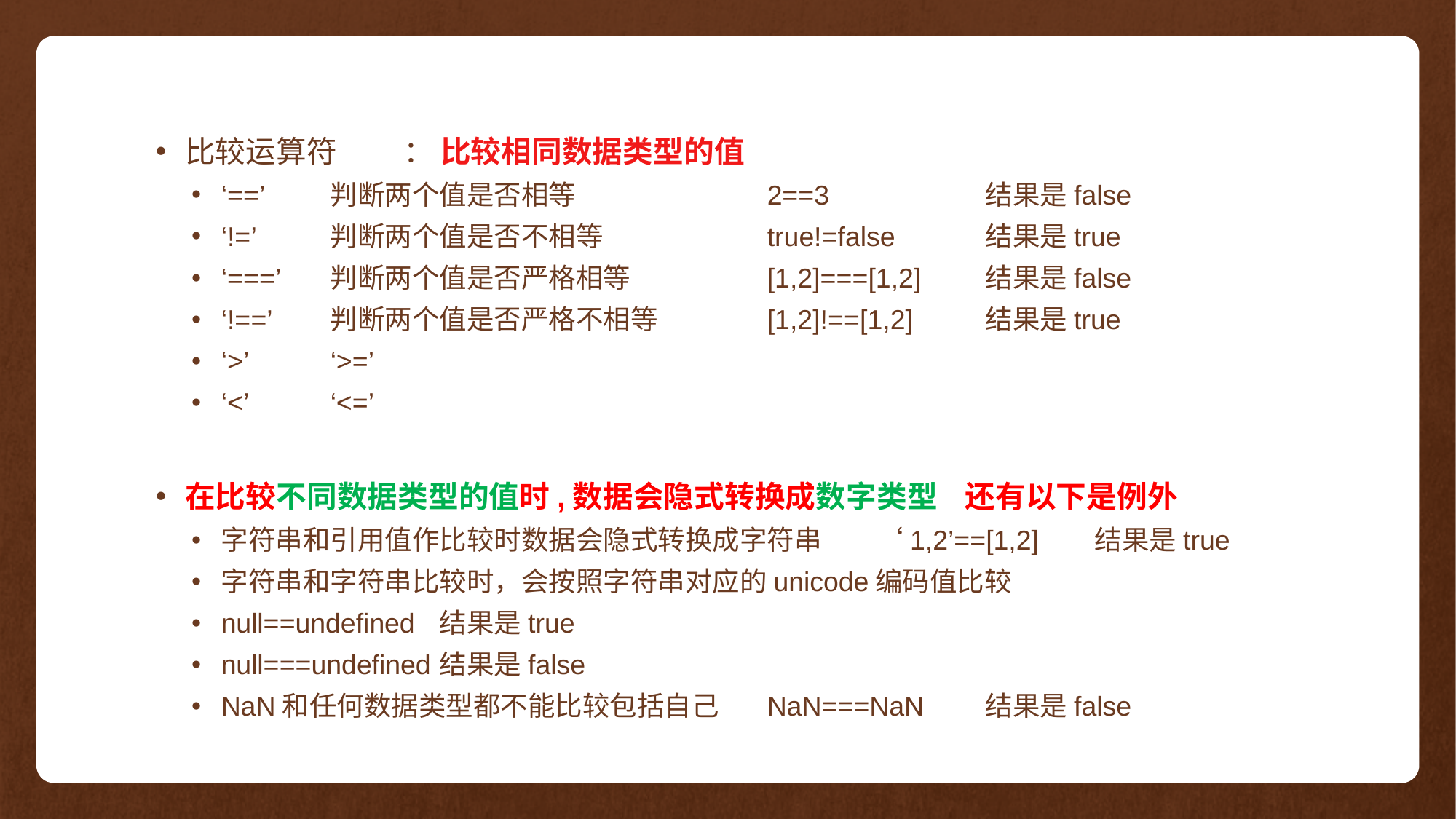

比较运算符	： 比较相同数据类型的值
‘==’	判断两个值是否相等		2==3		结果是false
‘!=’	判断两个值是否不相等		true!=false	结果是true
‘===’ 	判断两个值是否严格相等		[1,2]===[1,2]	结果是false
‘!==’ 	判断两个值是否严格不相等	[1,2]!==[1,2]	结果是true
‘>’	‘>=’
‘<’	‘<=’

在比较不同数据类型的值时,数据会隐式转换成数字类型    还有以下是例外
字符串和引用值作比较时数据会隐式转换成字符串	‘1,2’==[1,2]	结果是true
字符串和字符串比较时，会按照字符串对应的unicode编码值比较
null==undefined	结果是true
null===undefined	结果是false
NaN和任何数据类型都不能比较包括自己	NaN===NaN	结果是false